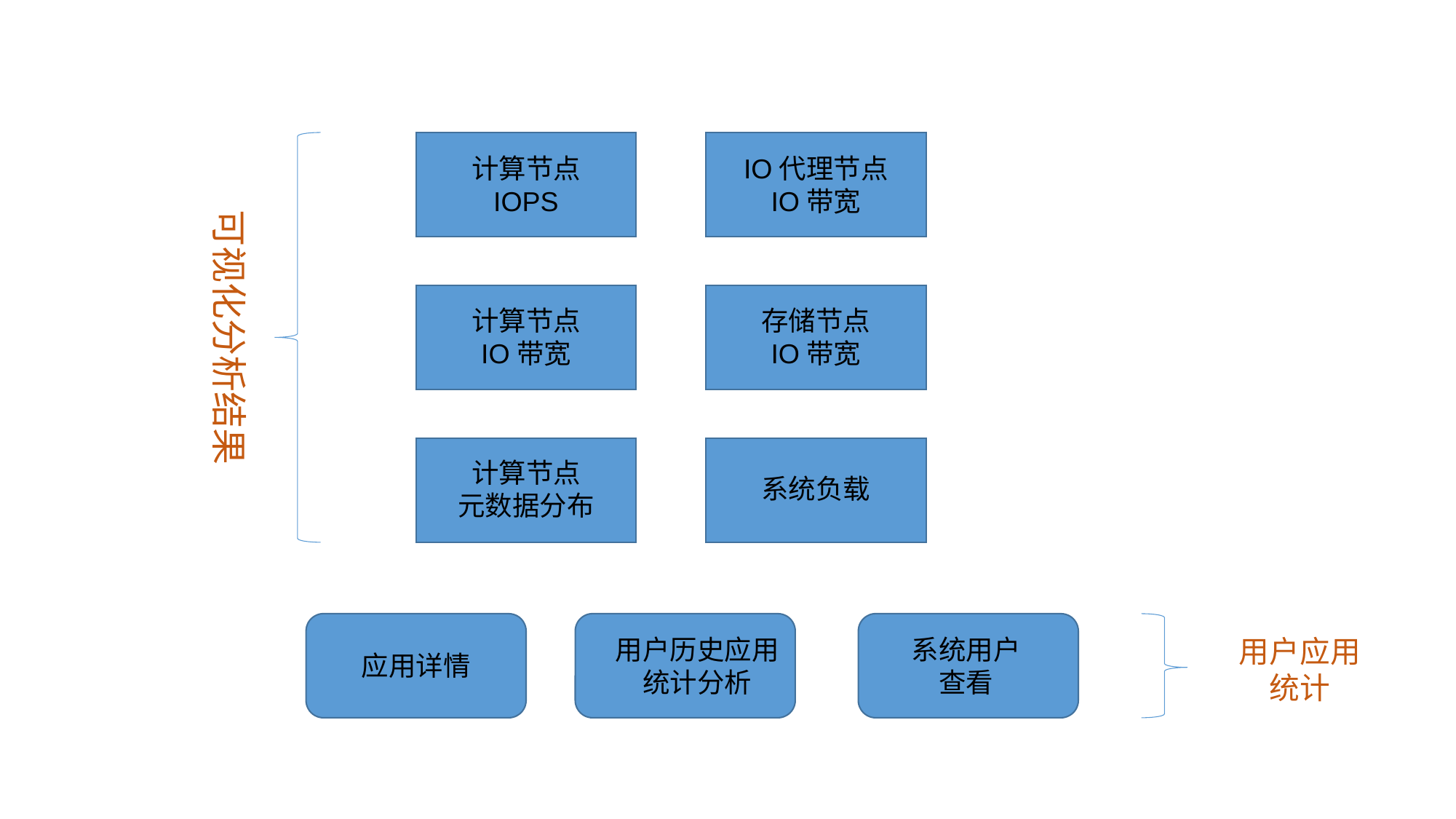

计算节点
IOPS
IO代理节点
IO带宽
可视化分析结果

计算节点
IO带宽
存储节点
IO带宽

计算节点
元数据分布
系统负载

用户历史应用统计分析
系统用户
查看
用户应用统计
应用详情